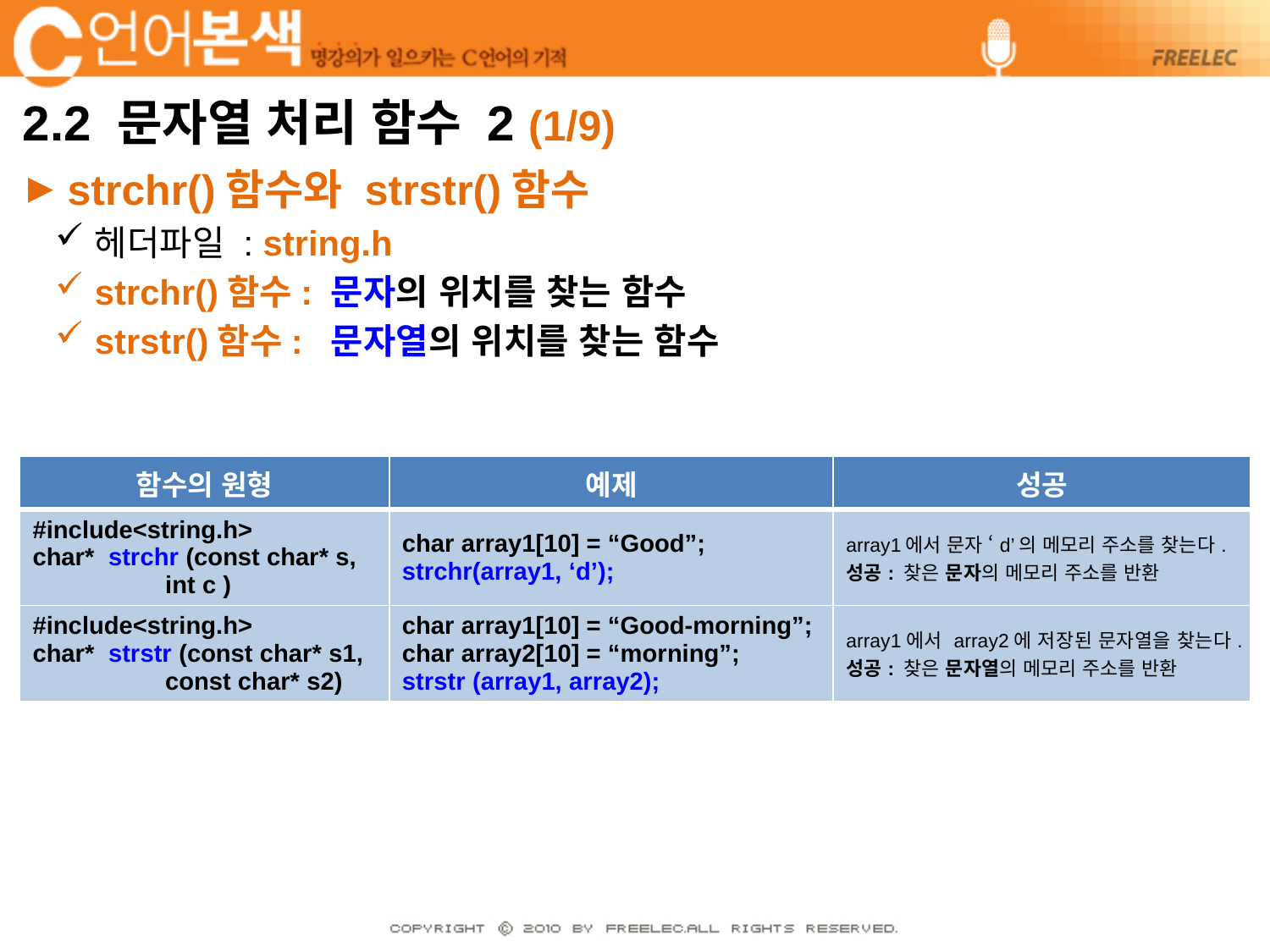

# 2.2 문자열 처리 함수 2 (1/9)
strchr()함수와 strstr()함수
헤더파일 : string.h
strchr()함수: 문자의 위치를 찾는 함수
strstr()함수:  문자열의 위치를 찾는 함수

| 함수의 원형 | 예제 | 성공 |
| --- | --- | --- |
| #include<string.h> char\* strchr (const char\* s, int c ) | char array1[10] = “Good”; strchr(array1, ‘d’); | array1에서 문자 ‘d’의 메모리 주소를 찾는다. 성공: 찾은 문자의 메모리 주소를 반환 |
| #include<string.h> char\* strstr (const char\* s1, const char\* s2) | char array1[10] = “Good-morning”; char array2[10] = “morning”; strstr (array1, array2); | array1에서 array2에 저장된 문자열을 찾는다. 성공: 찾은 문자열의 메모리 주소를 반환 |